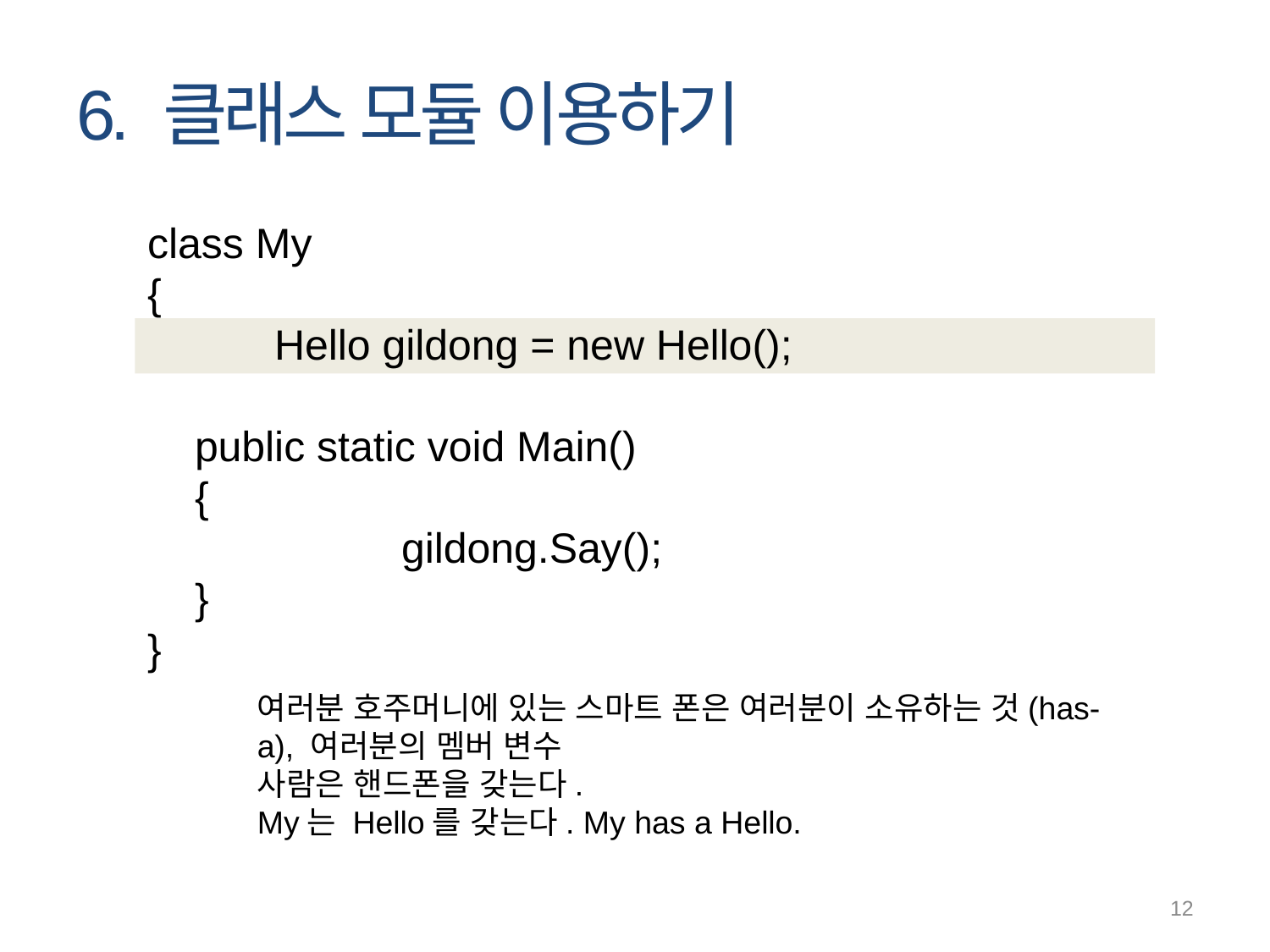

# 6. 클래스 모듈 이용하기
class My
{
	Hello gildong = new Hello();

    public static void Main()
    {
		gildong.Say();
    }
}

여러분 호주머니에 있는 스마트 폰은 여러분이 소유하는 것(has-a), 여러분의 멤버 변수
사람은 핸드폰을 갖는다.
My는 Hello를 갖는다. My has a Hello.
12